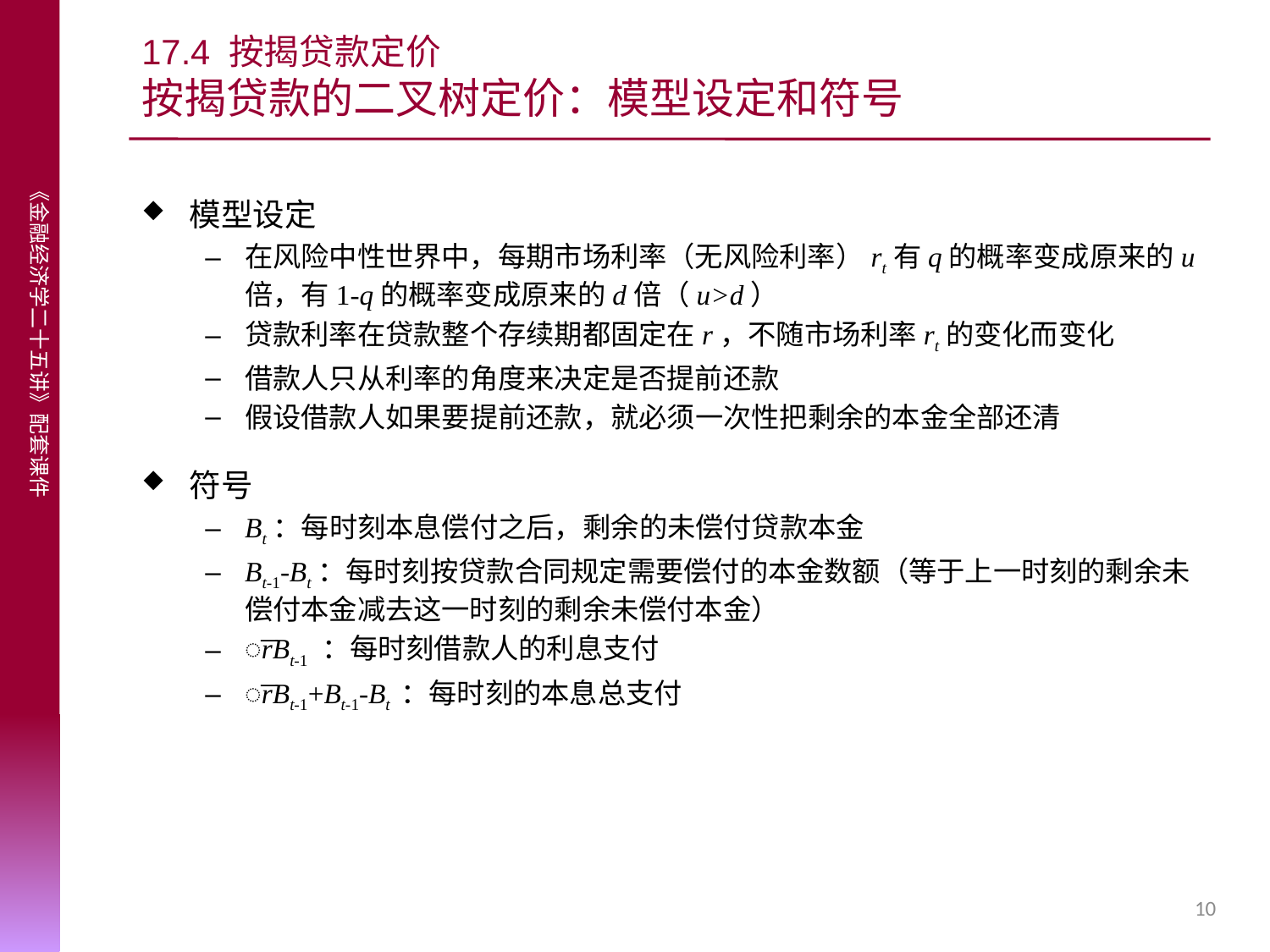

# 17.4 按揭贷款定价 按揭贷款的二叉树定价：模型设定和符号
模型设定
在风险中性世界中，每期市场利率（无风险利率）rt有q的概率变成原来的u倍，有1-q的概率变成原来的d倍（u>d）
贷款利率在贷款整个存续期都固定在͞r，不随市场利率rt的变化而变化
借款人只从利率的角度来决定是否提前还款
假设借款人如果要提前还款，就必须一次性把剩余的本金全部还清
符号
Bt：每时刻本息偿付之后，剩余的未偿付贷款本金
Bt-1-Bt：每时刻按贷款合同规定需要偿付的本金数额（等于上一时刻的剩余未偿付本金减去这一时刻的剩余未偿付本金）
͞rBt-1 ：每时刻借款人的利息支付
͞rBt-1+Bt-1-Bt ：每时刻的本息总支付
10